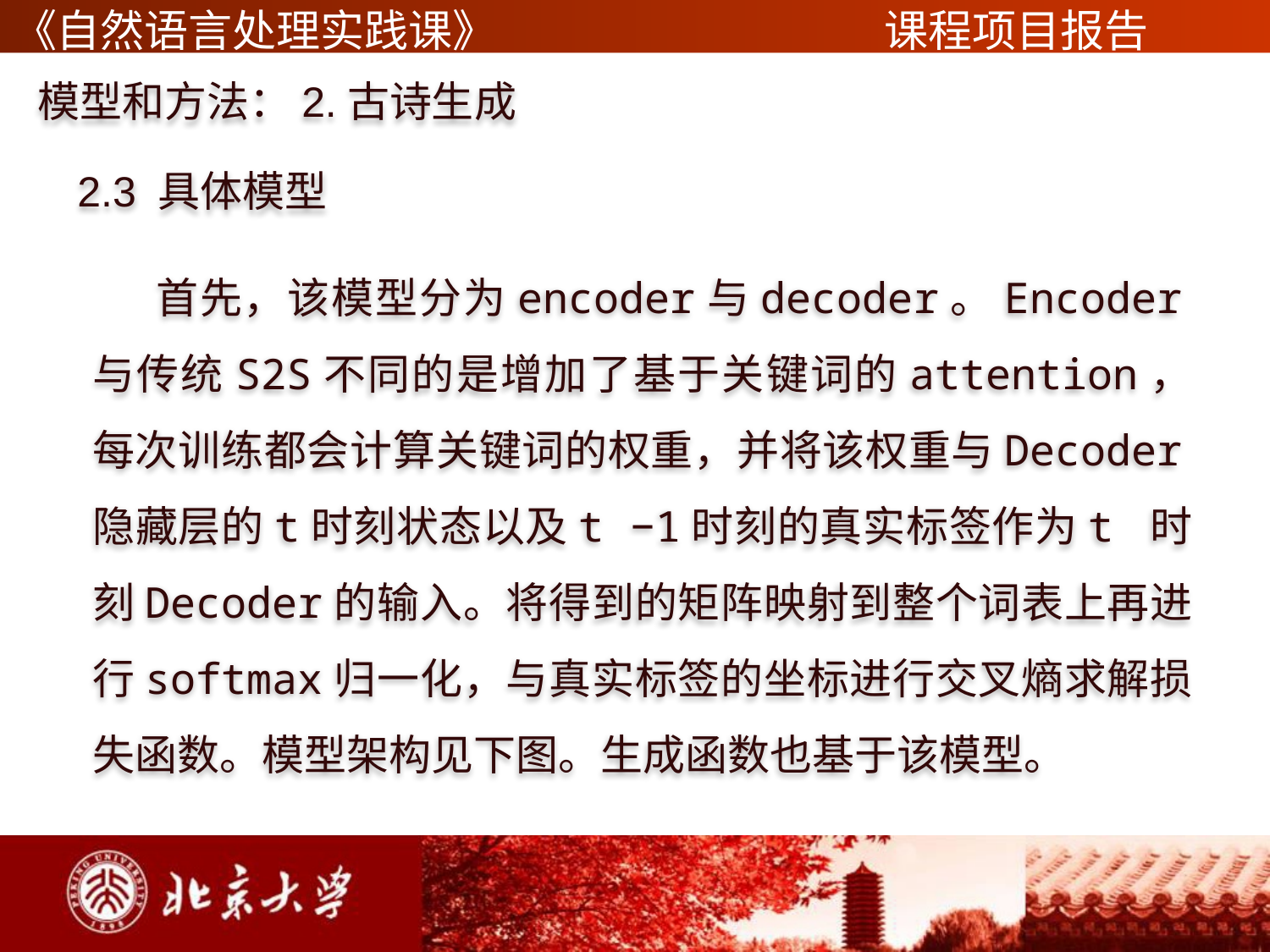

模型和方法：2.古诗生成
2.3 具体模型
首先，该模型分为encoder与decoder。Encoder与传统S2S不同的是增加了基于关键词的attention，每次训练都会计算关键词的权重，并将该权重与Decoder隐藏层的t时刻状态以及t −1时刻的真实标签作为t 时刻Decoder的输入。将得到的矩阵映射到整个词表上再进行softmax归一化，与真实标签的坐标进行交叉熵求解损失函数。模型架构见下图。生成函数也基于该模型。